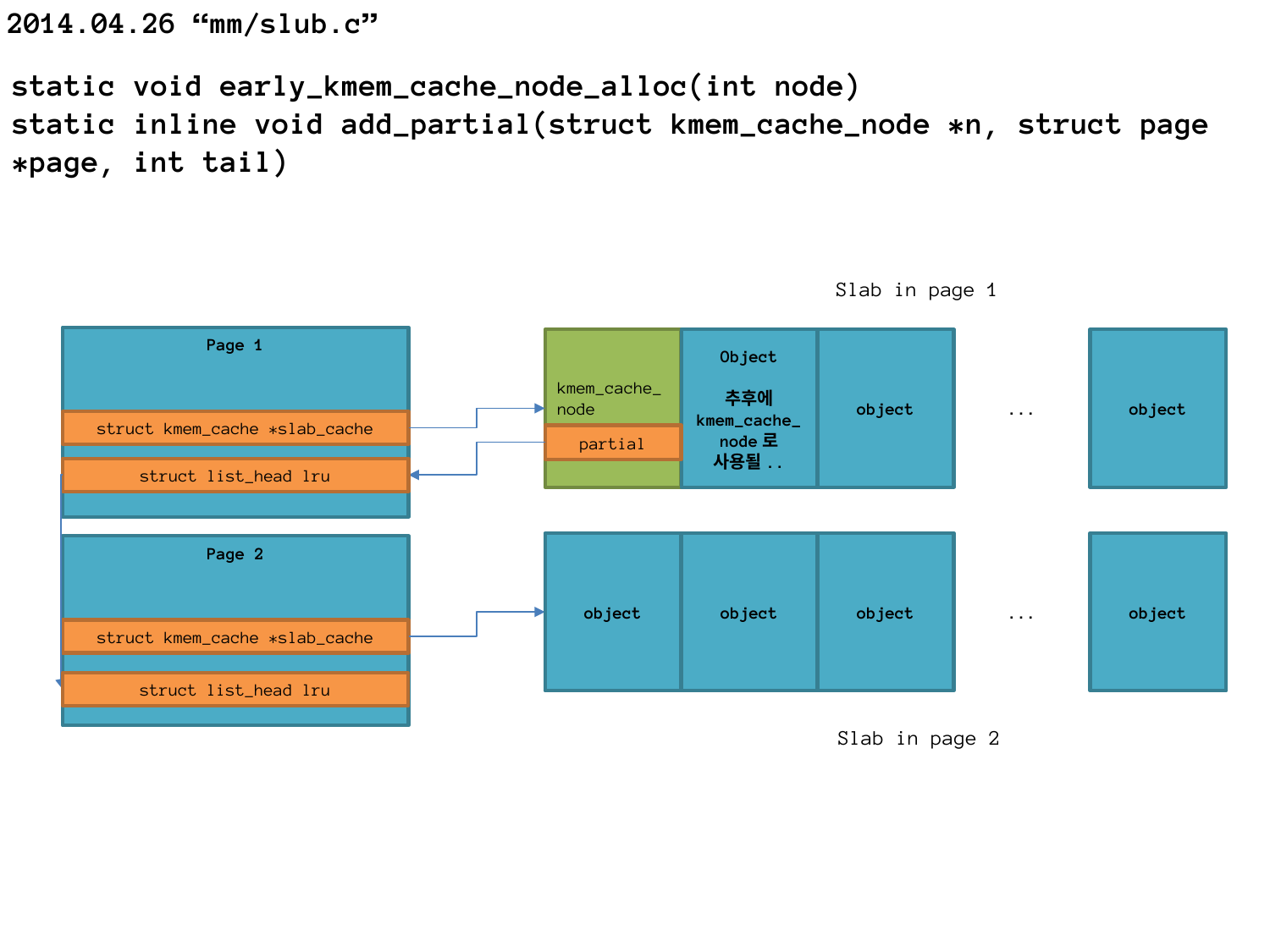

# 2014.04.26 “mm/slub.c”
static void early_kmem_cache_node_alloc(int node)
static inline void add_partial(struct kmem_cache_node *n, struct page *page, int tail)
Slab in page 1
Page 1
struct kmem_cache *slab_cache
struct list_head lru
Page 2
struct kmem_cache *slab_cache
struct list_head lru
kmem_cache_node

Object

추후에 kmem_cache_node로 사용될..
object
...
object
partial
object
object
object
...
object
Slab in page 2